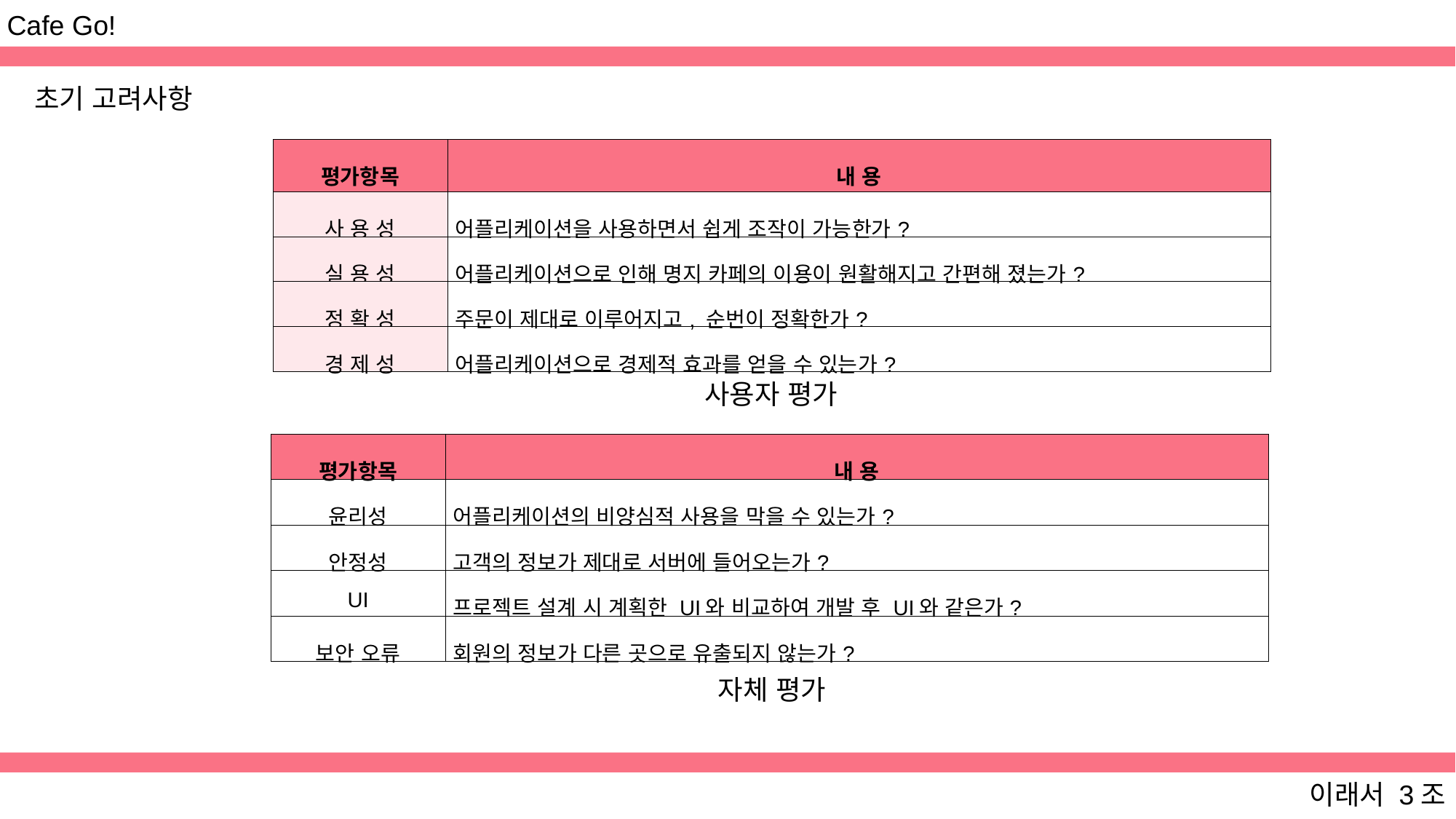

Cafe Go!

초기 고려사항
| 평가항목 | 내 용 |
| --- | --- |
| 사 용 성 | 어플리케이션을 사용하면서 쉽게 조작이 가능한가? |
| 실 용 성 | 어플리케이션으로 인해 명지 카페의 이용이 원활해지고 간편해 졌는가? |
| 정 확 성 | 주문이 제대로 이루어지고, 순번이 정확한가? |
| 경 제 성 | 어플리케이션으로 경제적 효과를 얻을 수 있는가? |
사용자 평가
| 평가항목 | 내 용 |
| --- | --- |
| 윤리성 | 어플리케이션의 비양심적 사용을 막을 수 있는가? |
| 안정성 | 고객의 정보가 제대로 서버에 들어오는가? |
| UI | 프로젝트 설계 시 계획한 UI와 비교하여 개발 후 UI와 같은가? |
| 보안 오류 | 회원의 정보가 다른 곳으로 유출되지 않는가? |
자체 평가

이래서 3조